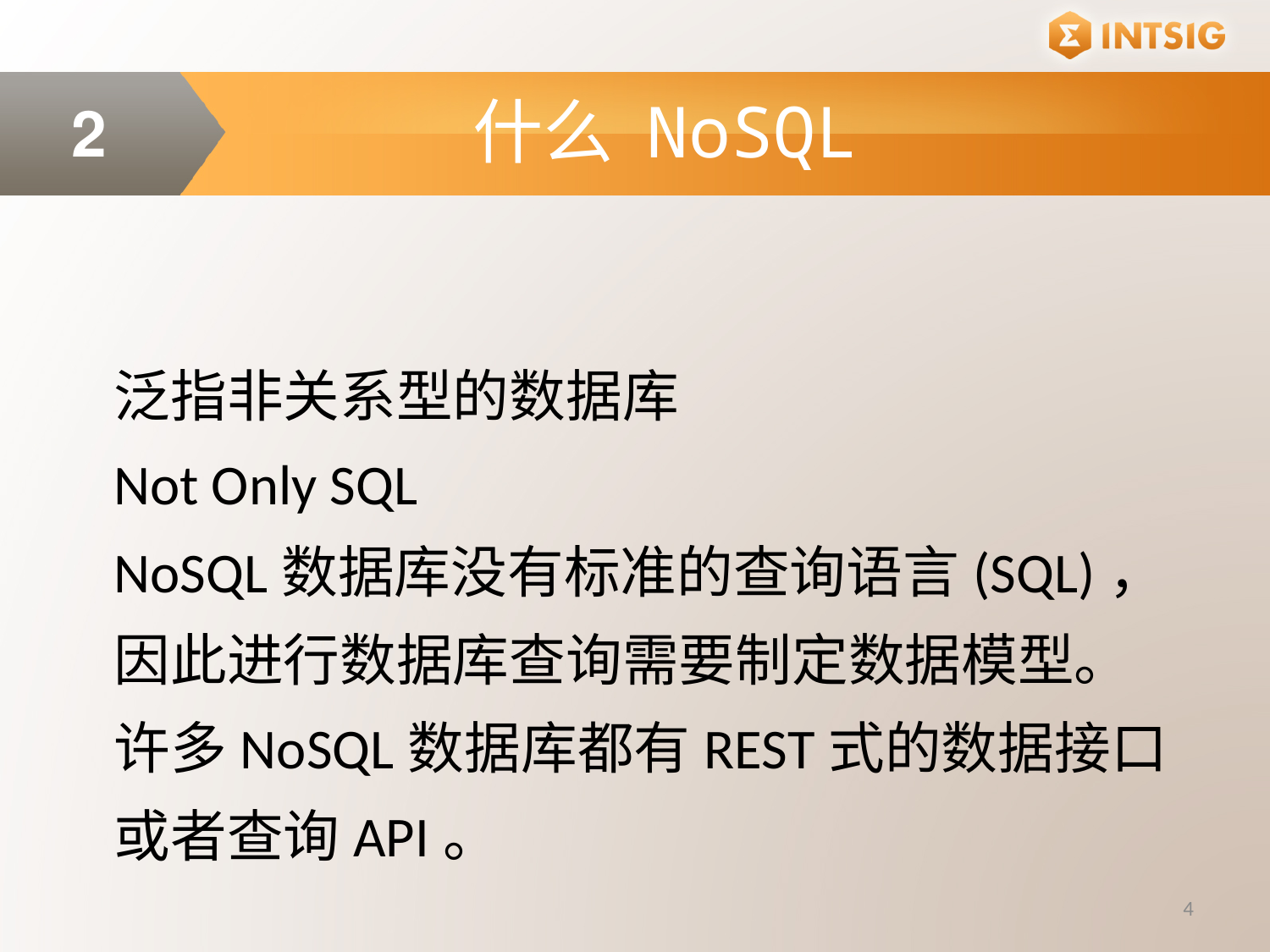

什么 NoSQL

2
泛指非关系型的数据库
Not Only SQL
NoSQL数据库没有标准的查询语言(SQL)，因此进行数据库查询需要制定数据模型。许多NoSQL数据库都有REST式的数据接口或者查询API。

4